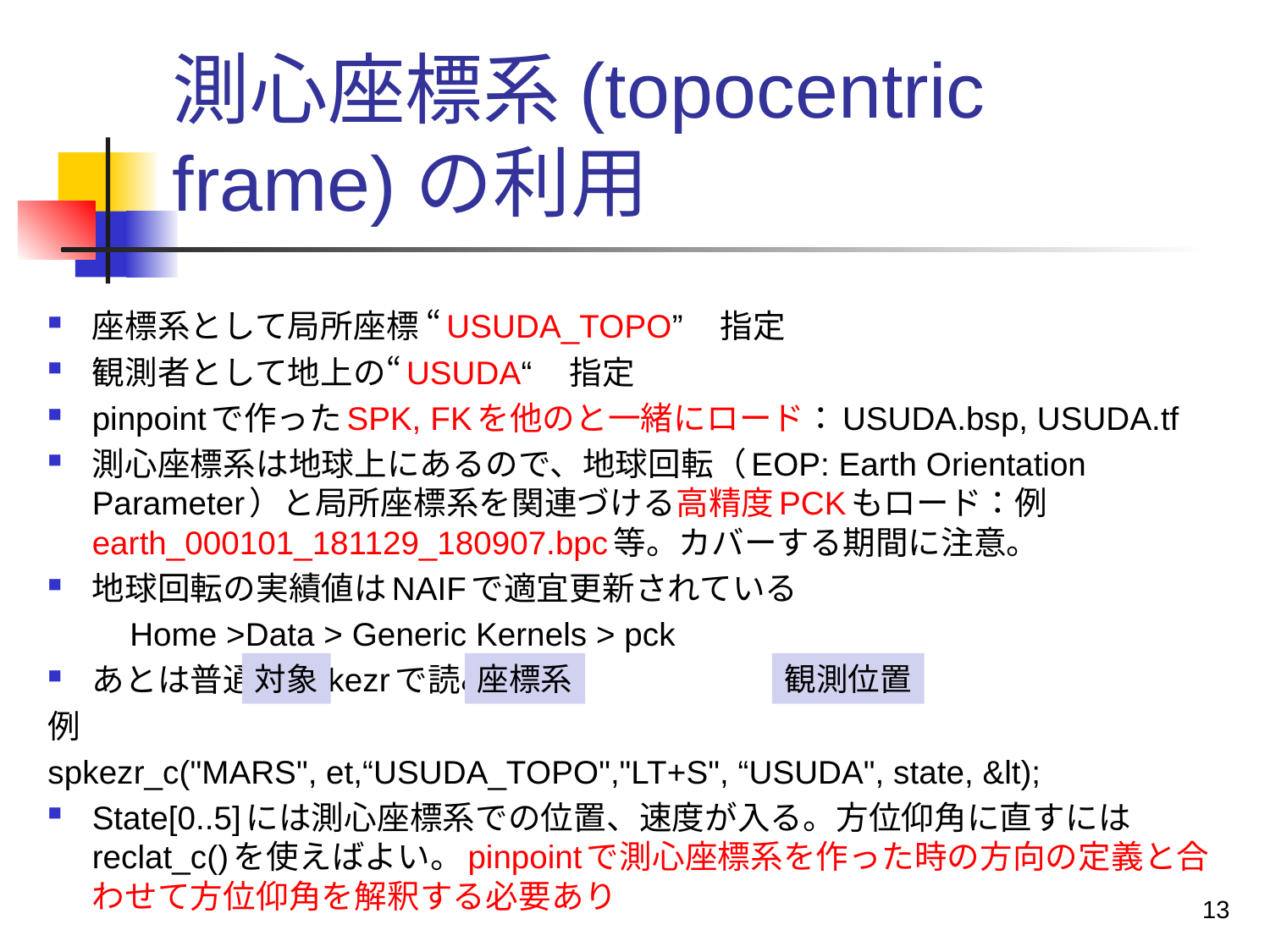

# 測心座標系(topocentric frame)の利用
座標系として局所座標 “USUDA_TOPO”　指定
観測者として地上の“USUDA“　指定
pinpointで作ったSPK, FKを他のと一緒にロード：USUDA.bsp, USUDA.tf
測心座標系は地球上にあるので、地球回転（EOP: Earth Orientation Parameter）と局所座標系を関連づける高精度PCKもロード：例earth_000101_181129_180907.bpc等。カバーする期間に注意。
地球回転の実績値はNAIFで適宜更新されている
         Home >Data > Generic Kernels > pck
あとは普通にspkezrで読みだす
例
spkezr_c("MARS", et,“USUDA_TOPO","LT+S", “USUDA", state, &lt);
State[0..5]には測心座標系での位置、速度が入る。方位仰角に直すにはreclat_c()を使えばよい。pinpointで測心座標系を作った時の方向の定義と合わせて方位仰角を解釈する必要あり
対象
座標系
観測位置
13